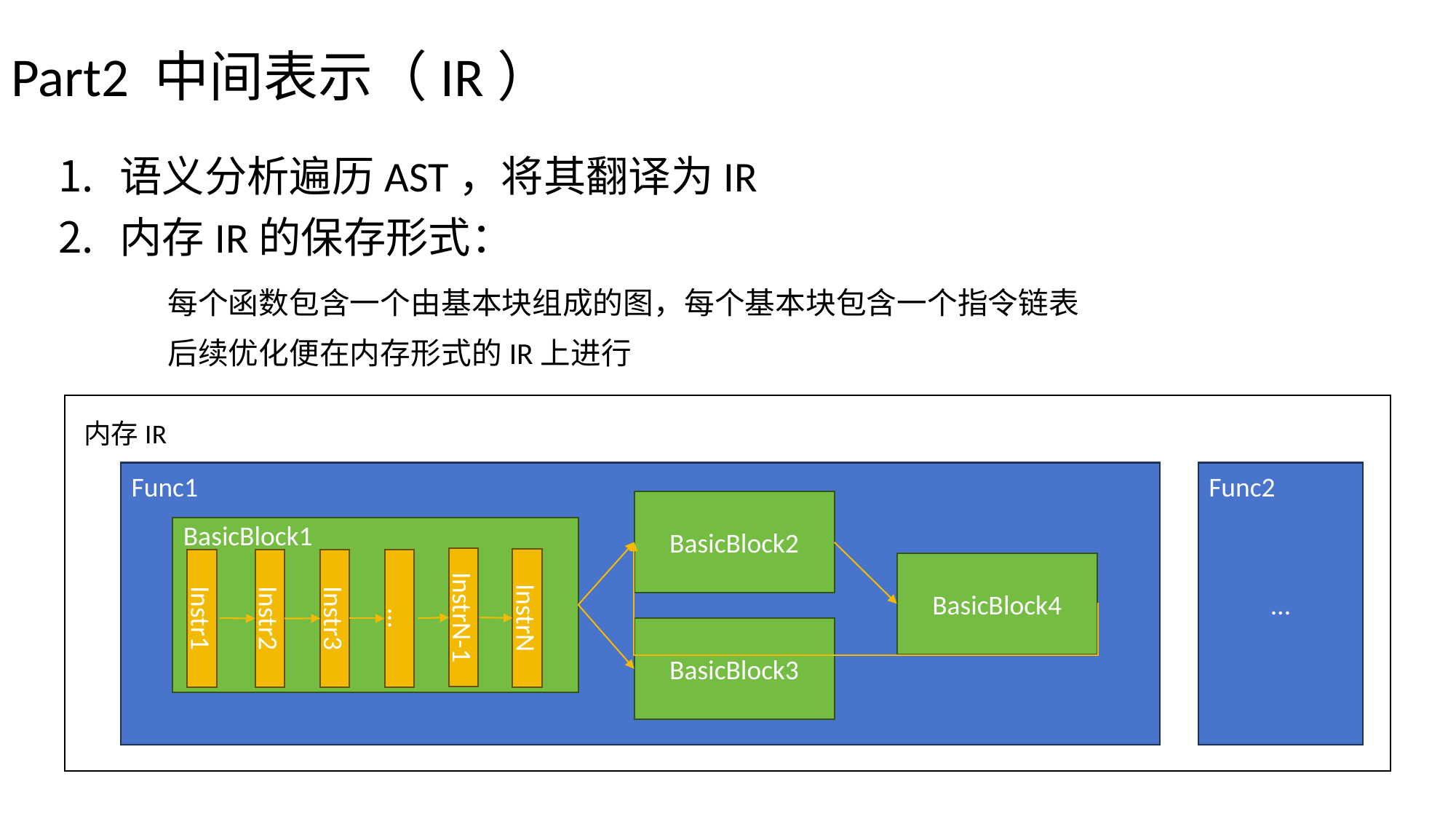

# Part2 中间表示（IR）
语义分析遍历AST，将其翻译为IR
内存IR的保存形式：
	每个函数包含一个由基本块组成的图，每个基本块包含一个指令链表
	后续优化便在内存形式的IR上进行

内存IR

…
Func1
Func2
BasicBlock2
BasicBlock1

BasicBlock4
InstrN-1
InstrN
Instr1
Instr3
…
Instr2
BasicBlock3